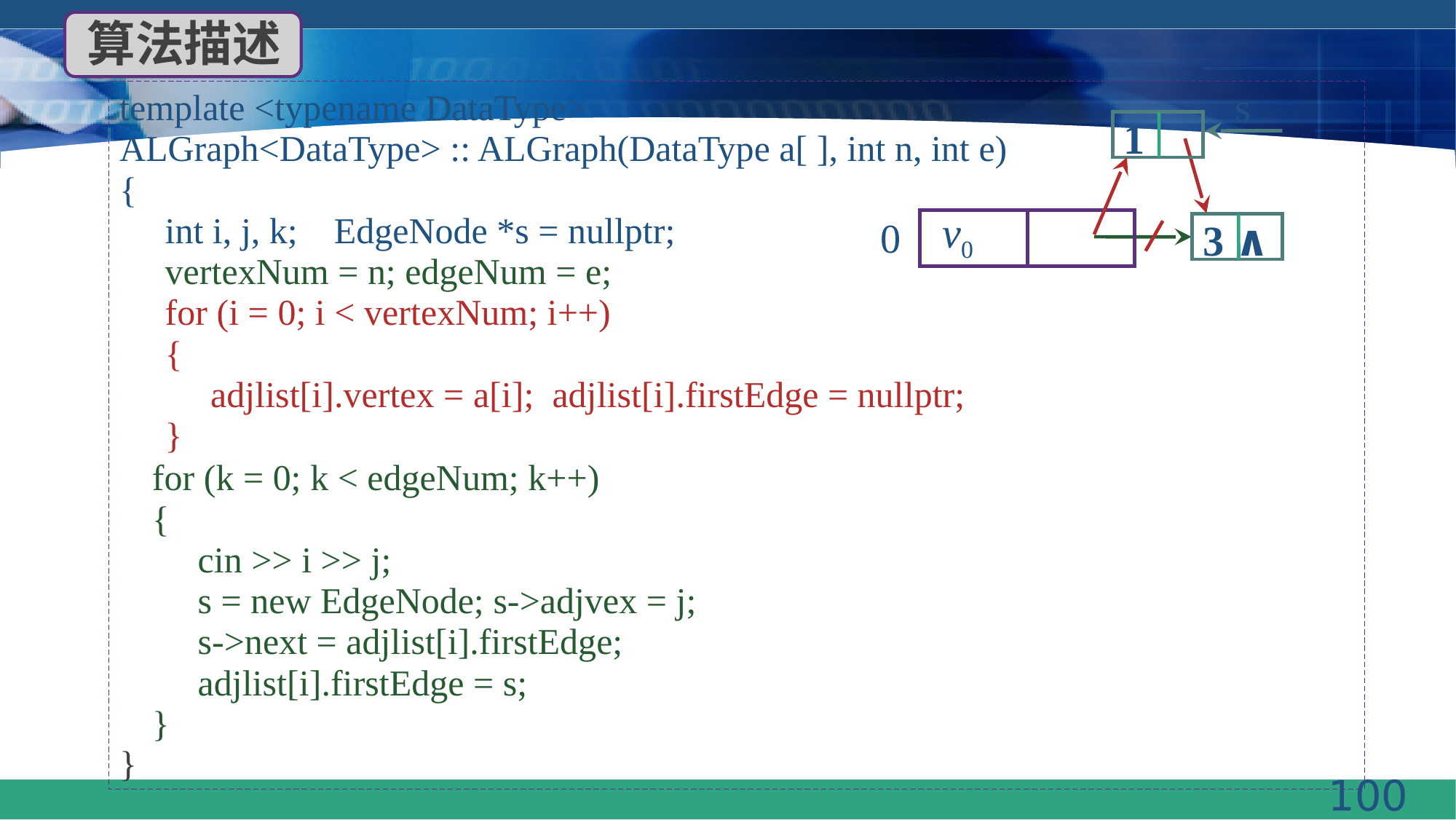

算法描述

s
1

template <typename DataType>
ALGraph<DataType> :: ALGraph(DataType a[ ], int n, int e)
{
     int i, j, k;    EdgeNode *s = nullptr;
     vertexNum = n; edgeNum = e;
     for (i = 0; i < vertexNum; i++)
     {
          adjlist[i].vertex = a[i];  adjlist[i].firstEdge = nullptr;
     }

}

0
 v0

3 ∧

     for (k = 0; k < edgeNum; k++)
     {
          cin >> i >> j;
          s = new EdgeNode; s->adjvex = j;
          s->next = adjlist[i].firstEdge;
          adjlist[i].firstEdge = s;
     }